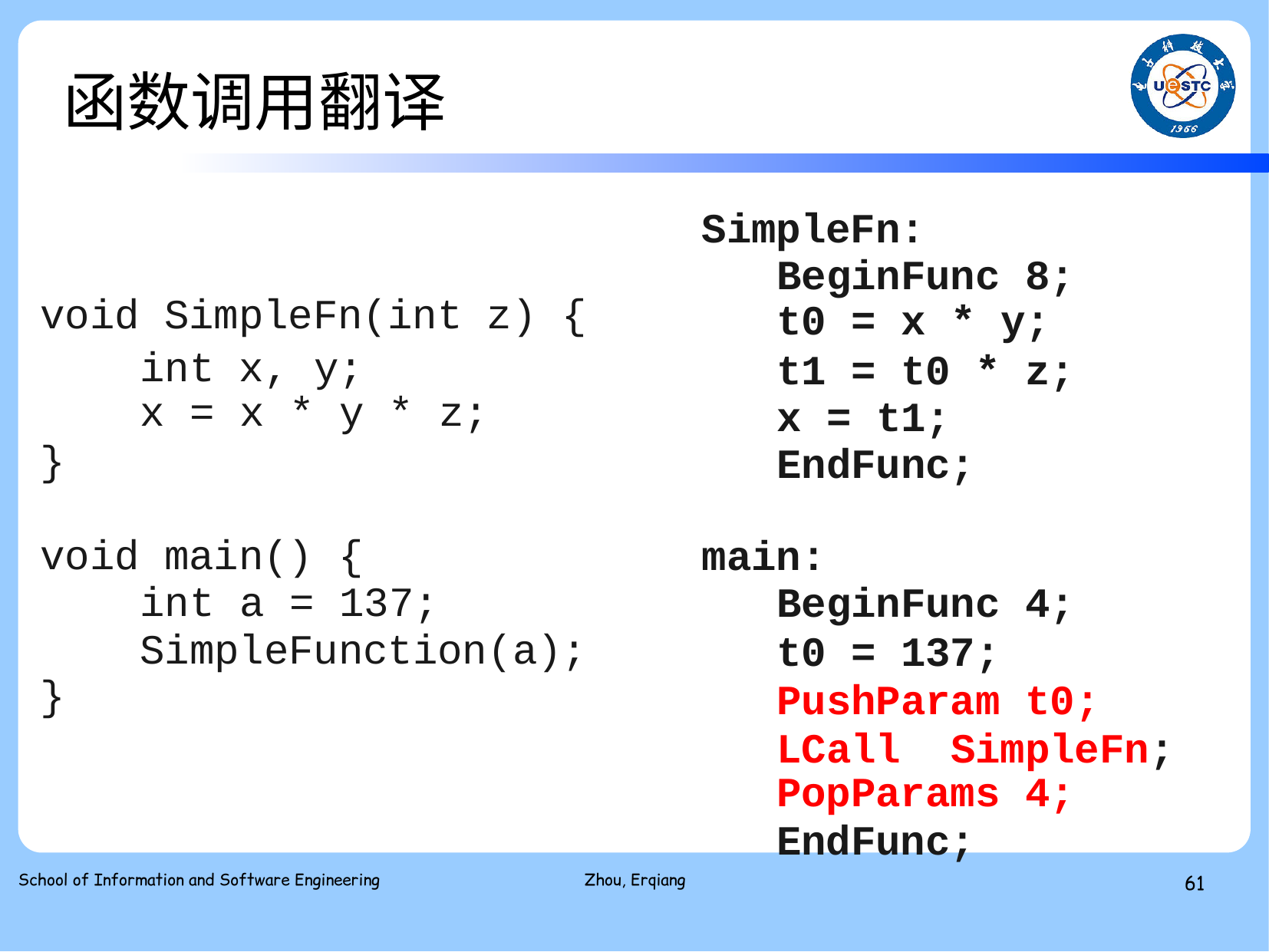

# 函数调用翻译
SimpleFn:  BeginFunc 8;
t0 = x * y;
t1 = t0 * z;  x = t1;  EndFunc;
void SimpleFn(int z) {
    int x, y;
x = x * y * z;
}

void main() {
	 int a = 137;
    SimpleFunction(a);
}
main:
BeginFunc 4;
t0 = 137;
PushParam t0;
LCall  SimpleFn;
   PopParams 4;
   EndFunc;
School of Information and Software Engineering
Zhou, Erqiang
61